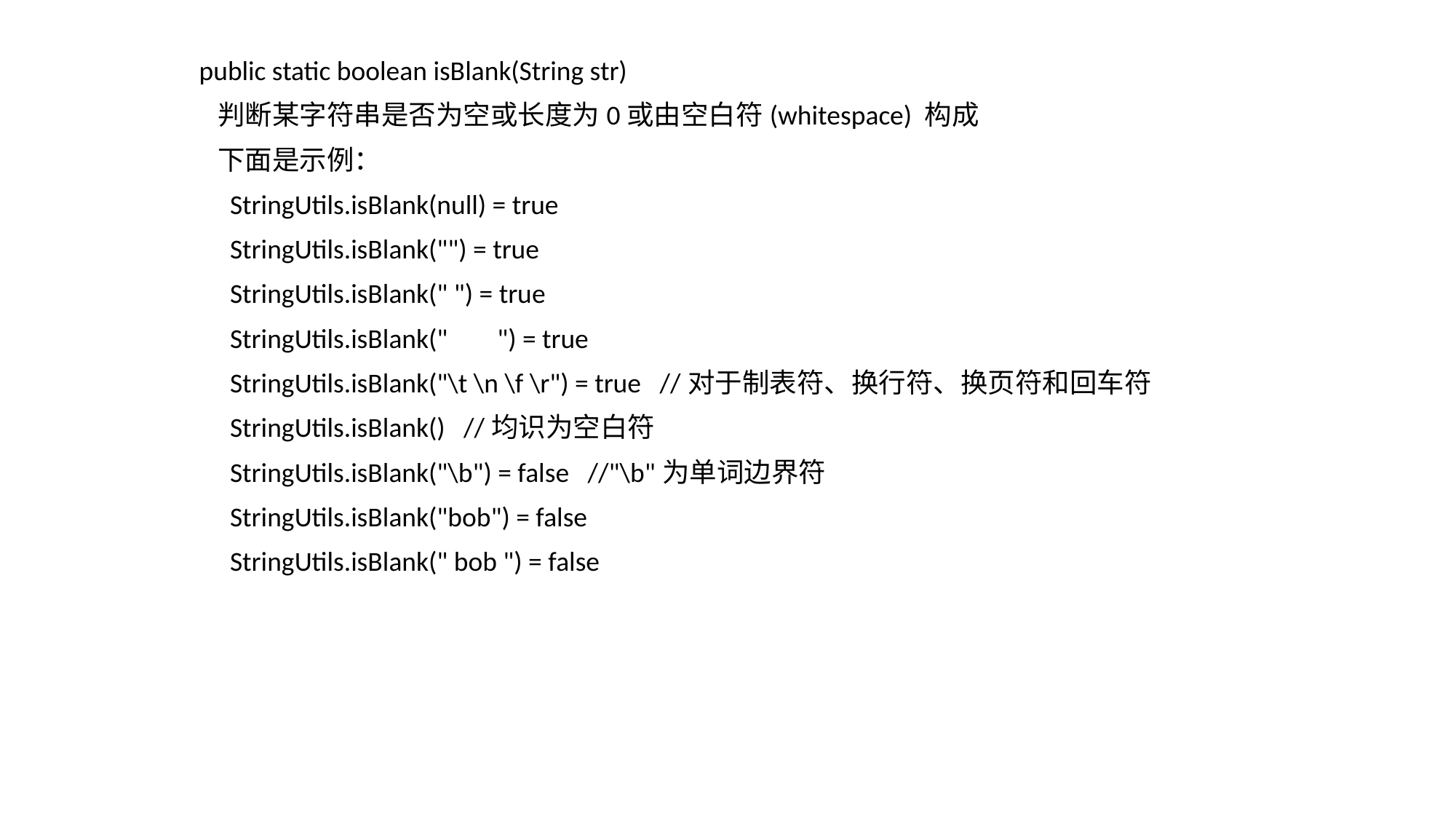

public static boolean isBlank(String str)
   判断某字符串是否为空或长度为0或由空白符(whitespace) 构成
   下面是示例：
      StringUtils.isBlank(null) = true
      StringUtils.isBlank("") = true
      StringUtils.isBlank(" ") = true
      StringUtils.isBlank("        ") = true
      StringUtils.isBlank("\t \n \f \r") = true   //对于制表符、换行符、换页符和回车符
      StringUtils.isBlank()   //均识为空白符
      StringUtils.isBlank("\b") = false   //"\b"为单词边界符
      StringUtils.isBlank("bob") = false
      StringUtils.isBlank(" bob ") = false